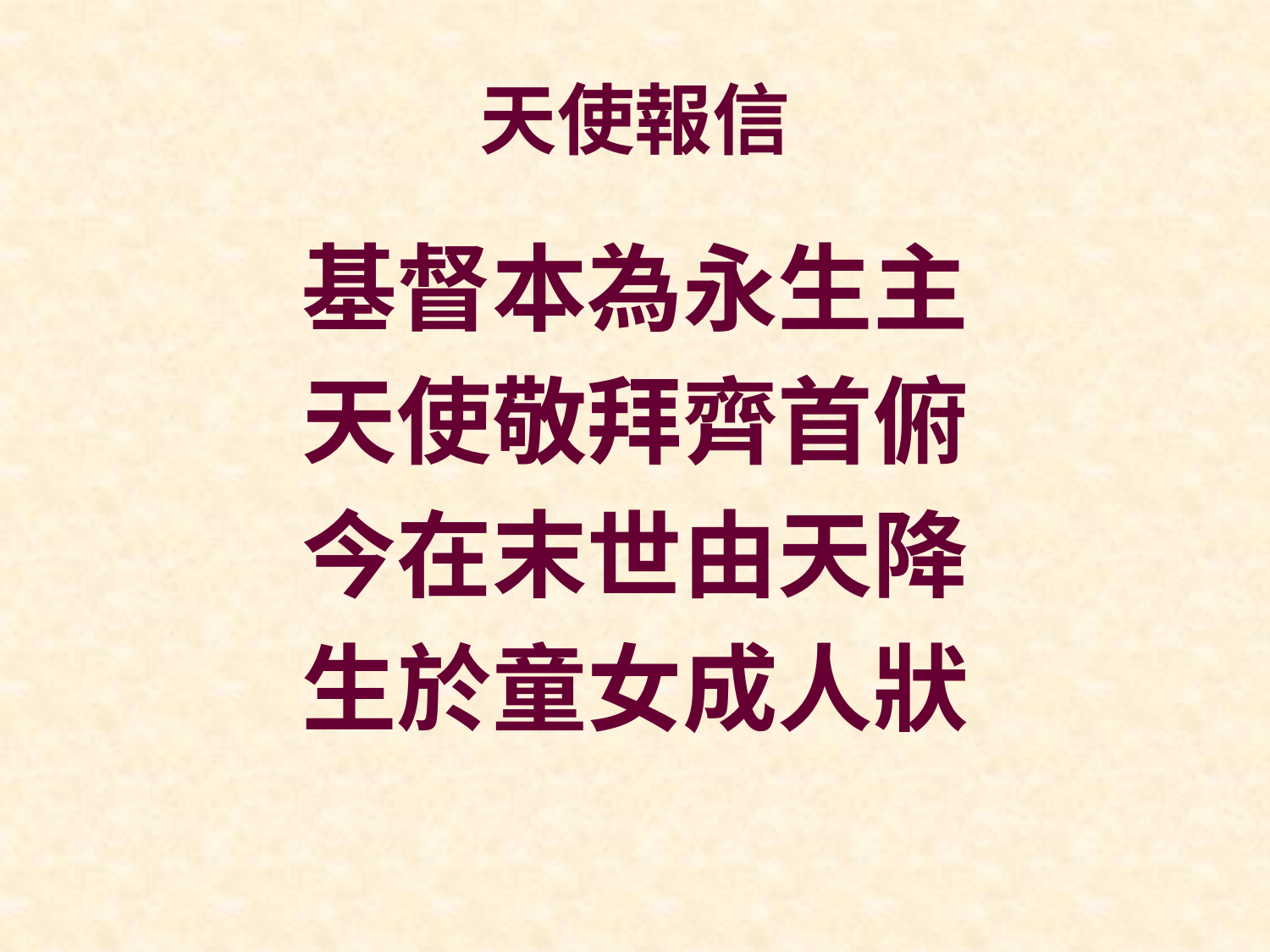

# 天使報信
基督本為永生主
天使敬拜齊首俯
今在末世由天降
生於童女成人狀